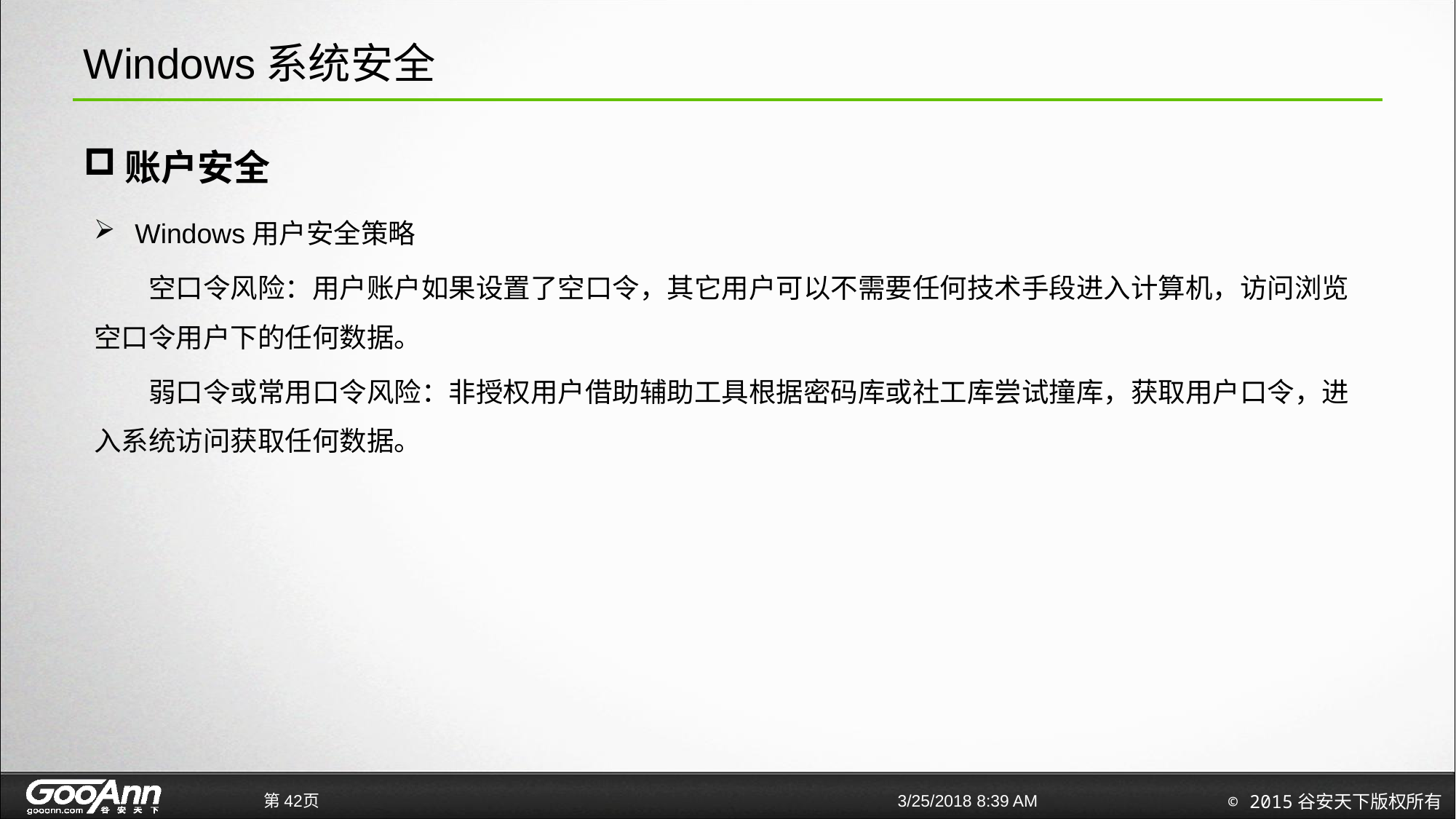

# Windows系统安全
账户安全
Windows用户安全策略
空口令风险：用户账户如果设置了空口令，其它用户可以不需要任何技术手段进入计算机，访问浏览空口令用户下的任何数据。
弱口令或常用口令风险：非授权用户借助辅助工具根据密码库或社工库尝试撞库，获取用户口令，进入系统访问获取任何数据。